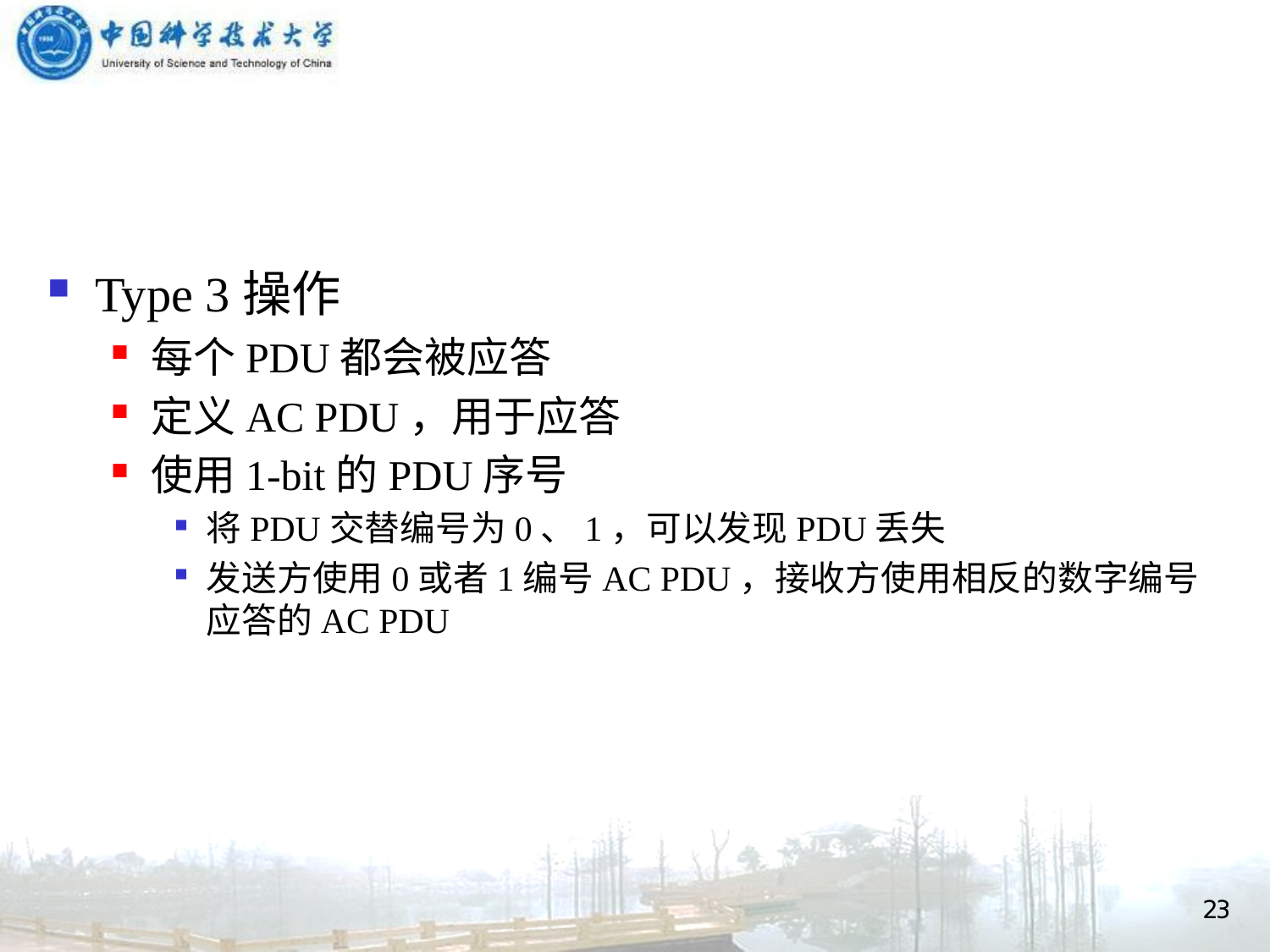

#
Type 3操作
每个PDU都会被应答
定义AC PDU，用于应答
使用1-bit的PDU序号
将PDU交替编号为0、1，可以发现PDU丢失
发送方使用0或者1编号AC PDU，接收方使用相反的数字编号应答的AC PDU

23